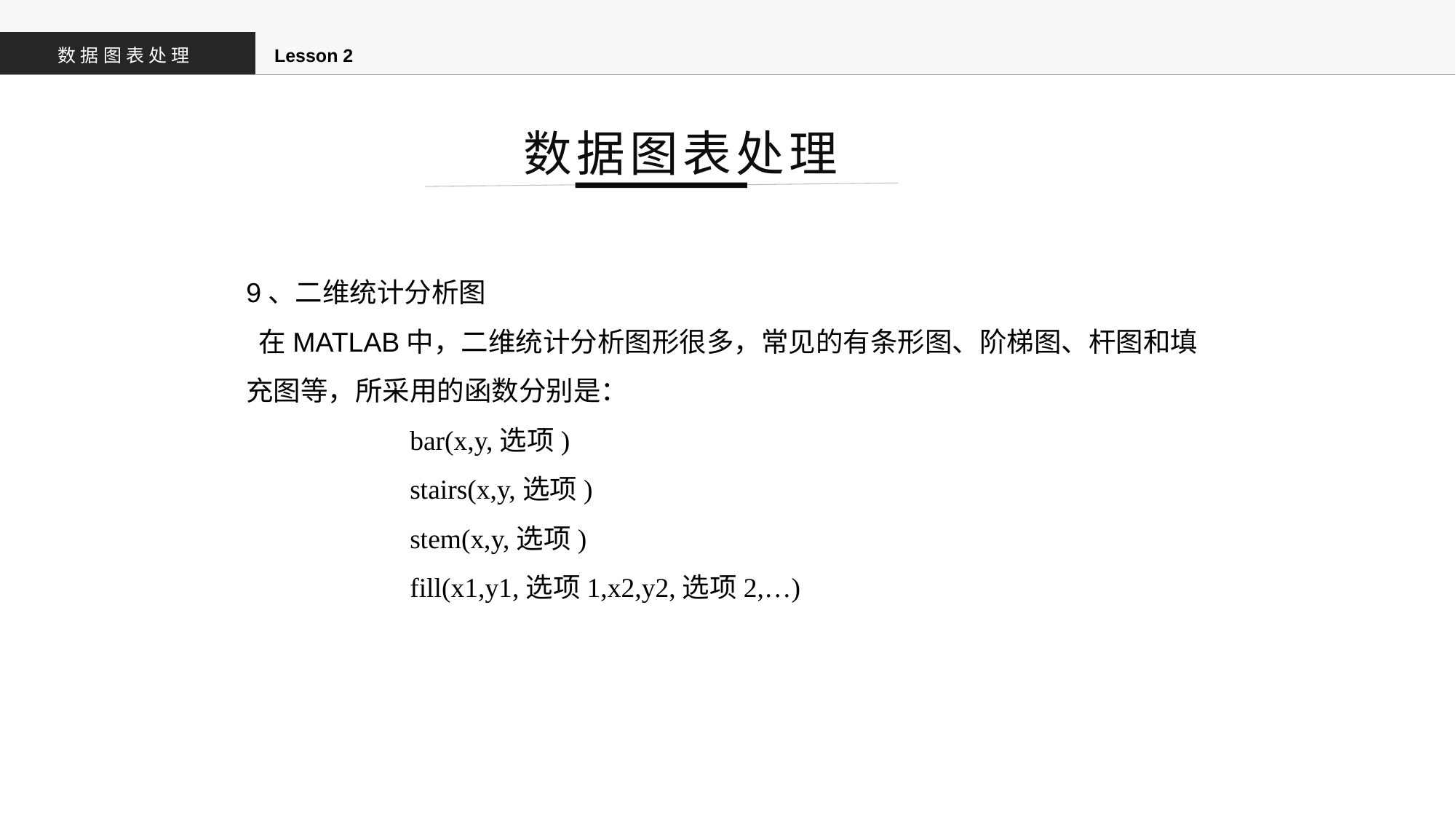

数据图表处理
Lesson 2
数据图表处理

9、二维统计分析图
 在MATLAB中，二维统计分析图形很多，常见的有条形图、阶梯图、杆图和填充图等，所采用的函数分别是：
bar(x,y,选项)
stairs(x,y,选项)
stem(x,y,选项)
fill(x1,y1,选项1,x2,y2,选项2,…)